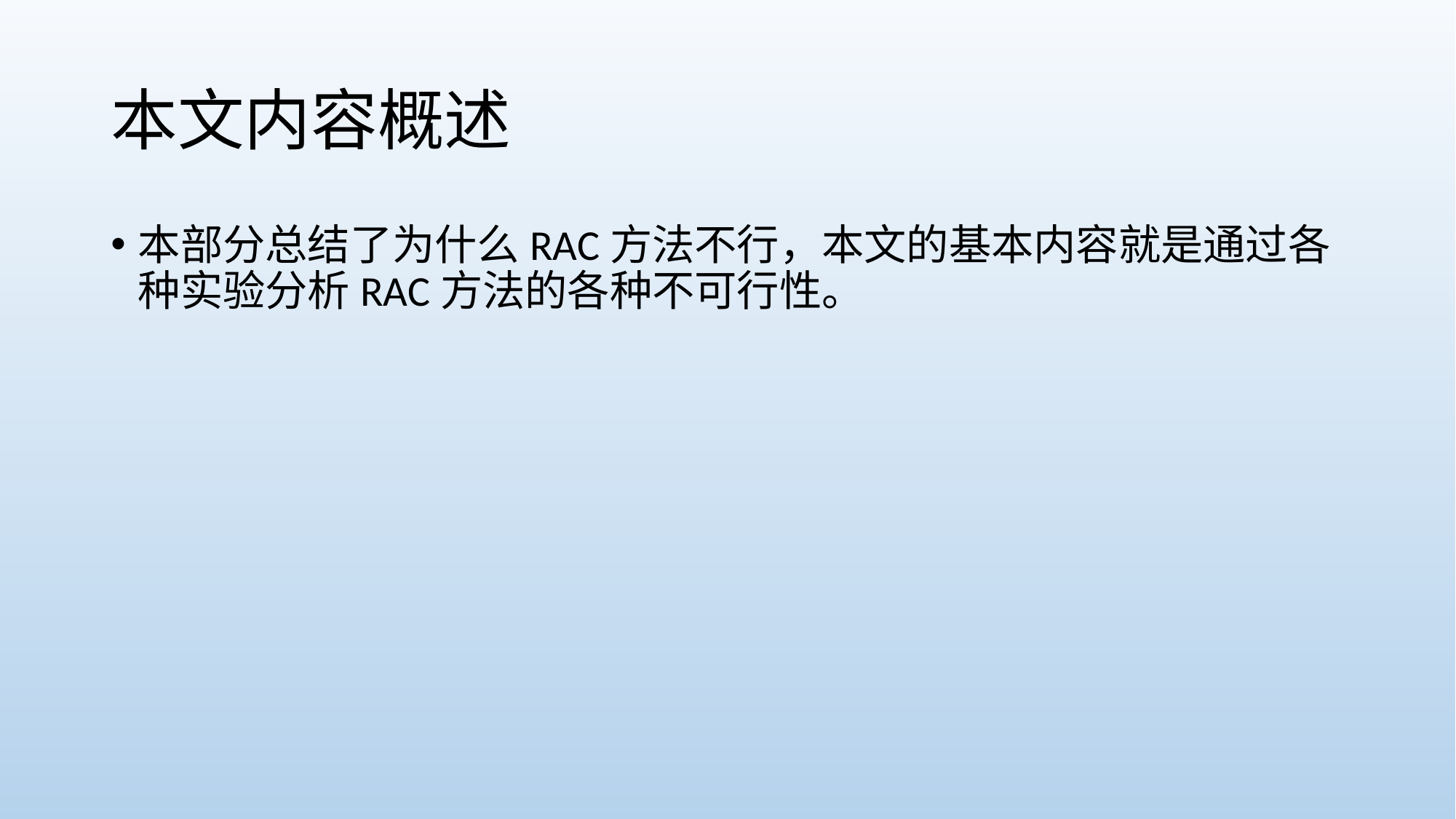

# 本文内容概述
本部分总结了为什么RAC方法不行，本文的基本内容就是通过各种实验分析RAC方法的各种不可行性。